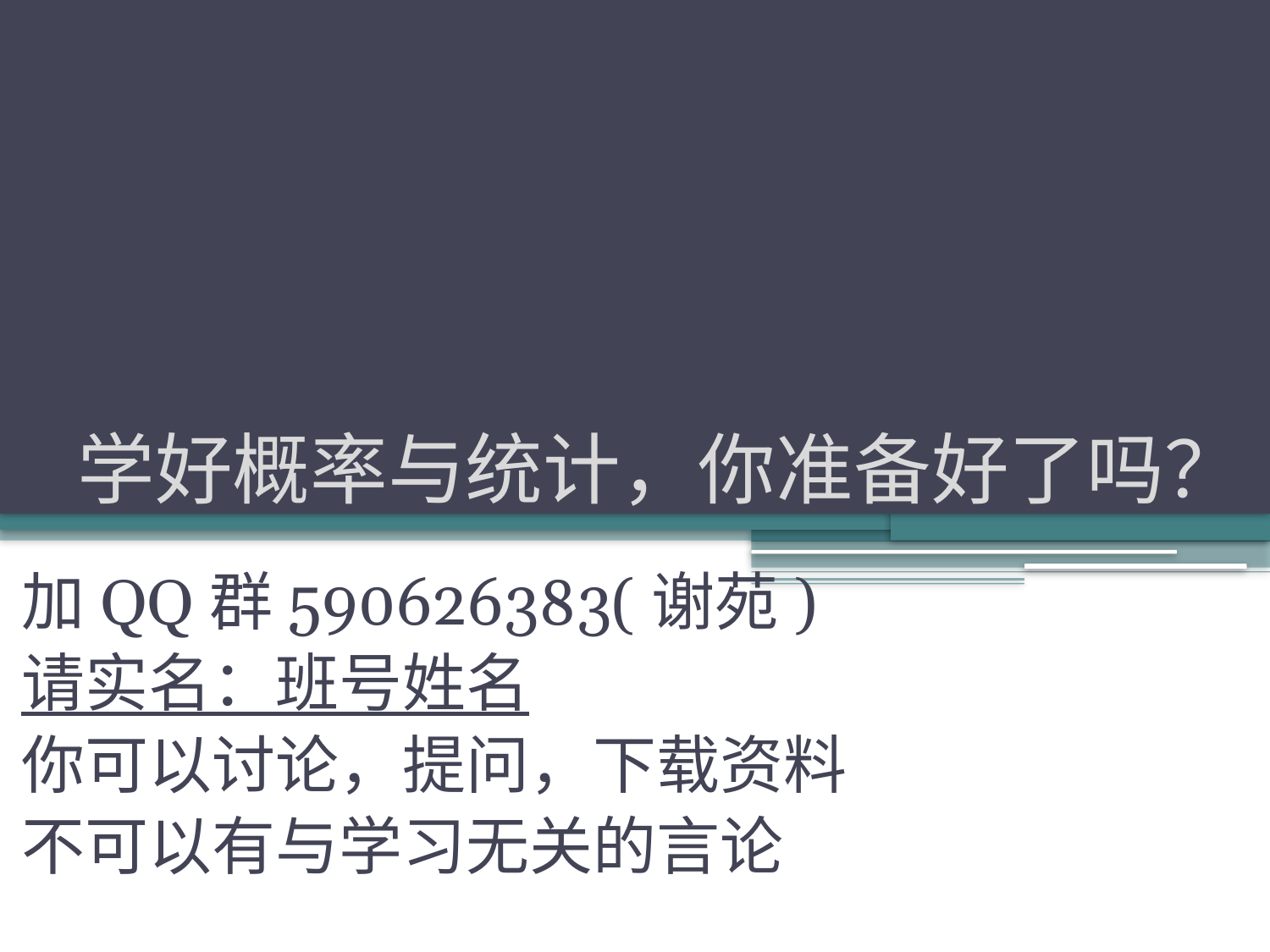

# 学好概率与统计，你准备好了吗？
加QQ群590626383(谢苑)
请实名：班号姓名
你可以讨论，提问，下载资料
不可以有与学习无关的言论